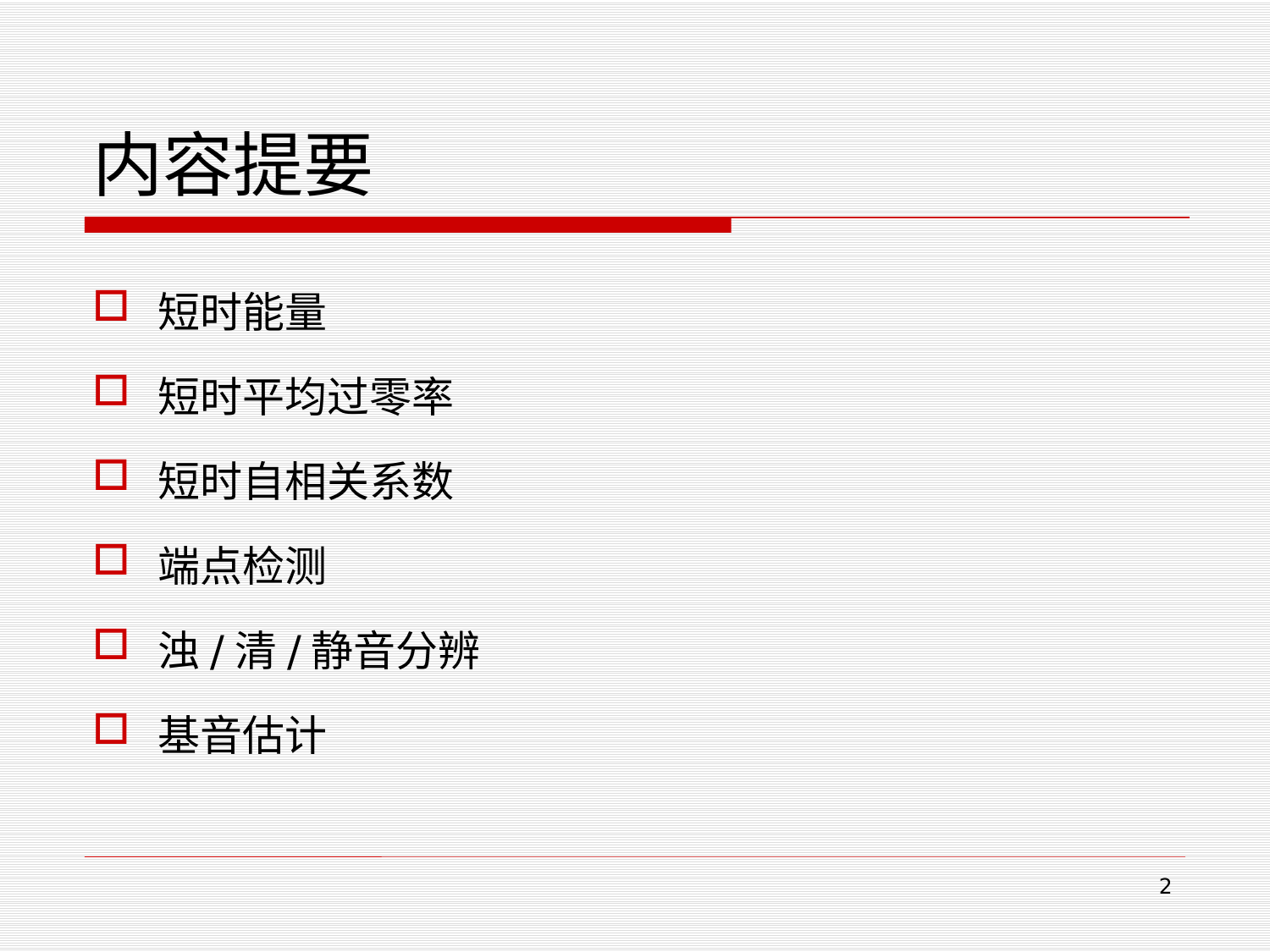

# 内容提要
短时能量
短时平均过零率
短时自相关系数
端点检测
浊/清/静音分辨
基音估计
2